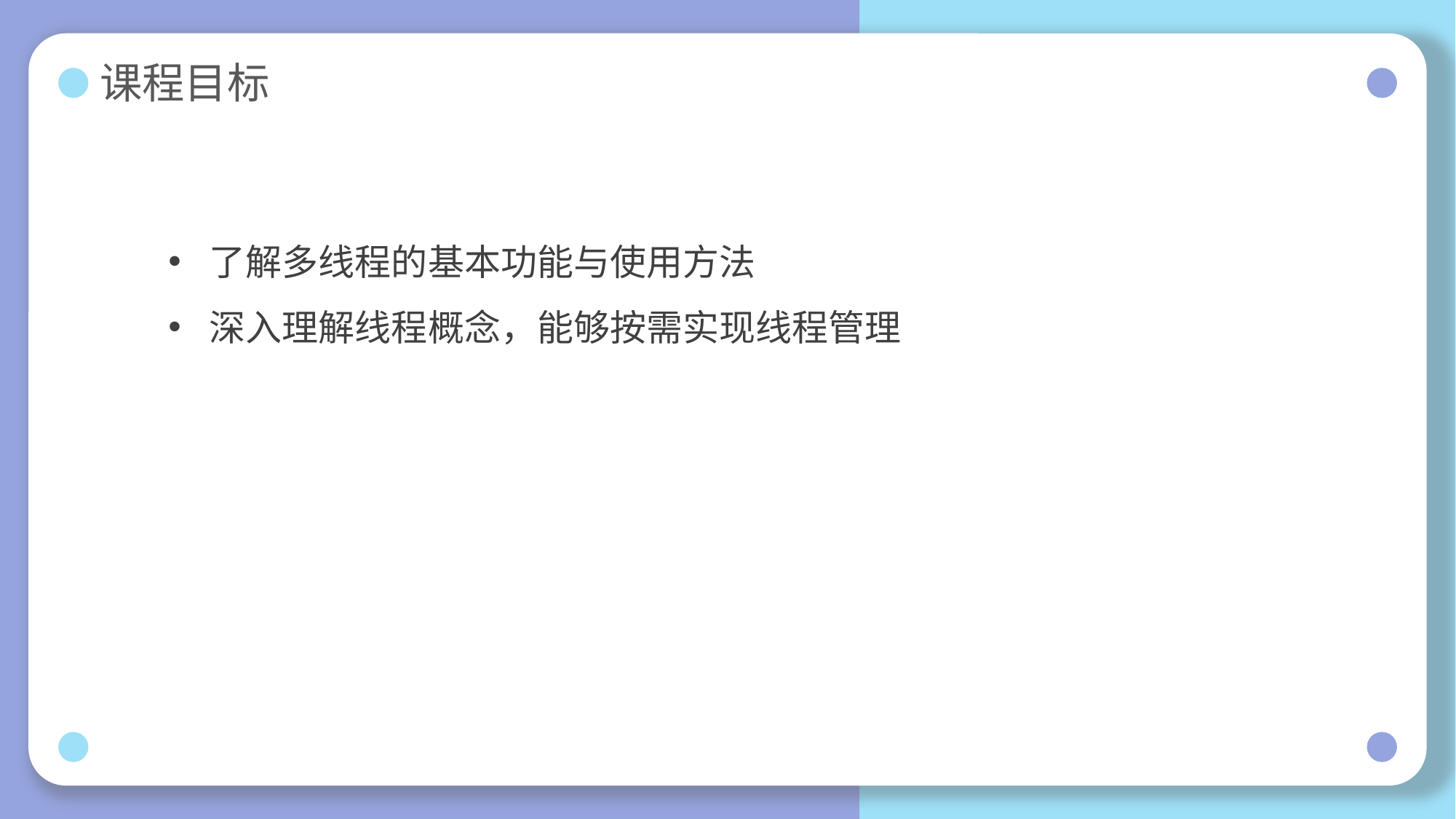

# 课程目标
了解多线程的基本功能与使用方法
深入理解线程概念，能够按需实现线程管理